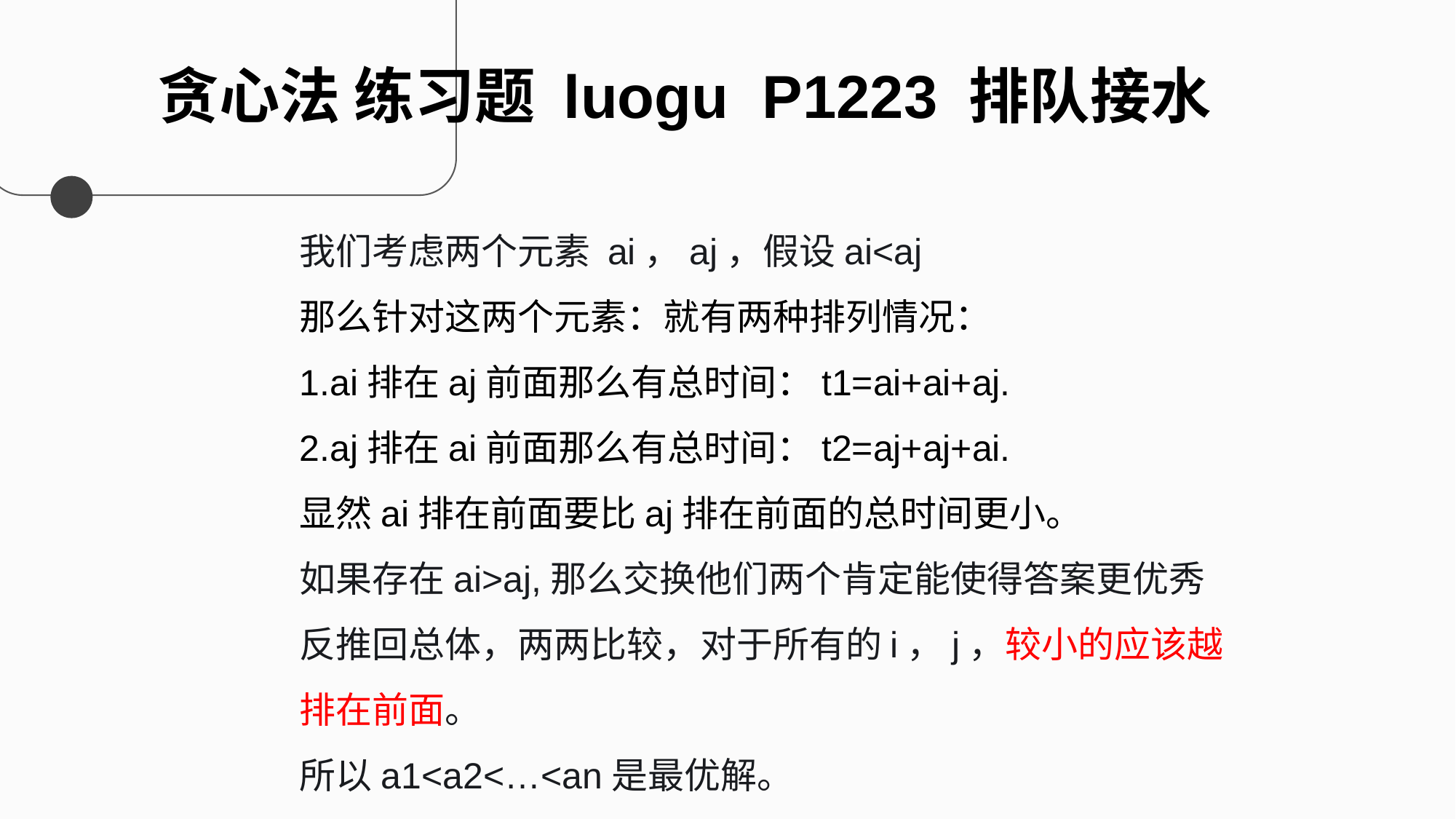

贪心法 练习题 luogu  P1223 排队接水

我们考虑两个元素 ai，aj，假设ai<aj
那么针对这两个元素：就有两种排列情况：
1.ai排在aj前面那么有总时间：t1=ai+ai+aj.
2.aj排在ai前面那么有总时间：t2=aj+aj+ai.
显然ai排在前面要比aj排在前面的总时间更小。
如果存在ai>aj,那么交换他们两个肯定能使得答案更优秀
反推回总体，两两比较，对于所有的i，j，较小的应该越排在前面。
所以a1<a2<…<an是最优解。

2250784 姜乃珲